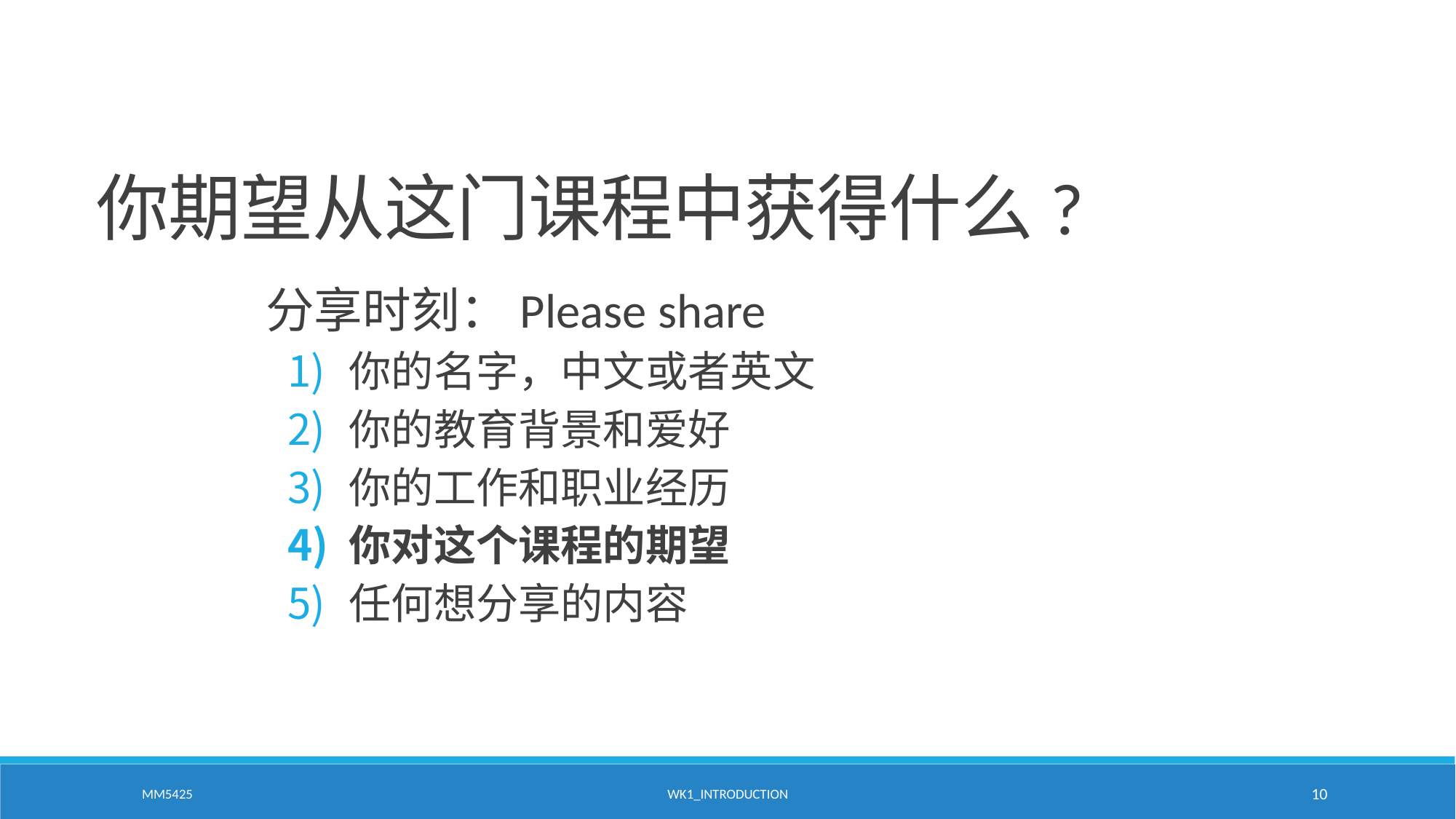

你期望从这门课程中获得什么?
分享时刻：Please share
你的名字，中文或者英文
你的教育背景和爱好
你的工作和职业经历
你对这个课程的期望
任何想分享的内容
MM5425
WK1_Introduction
10